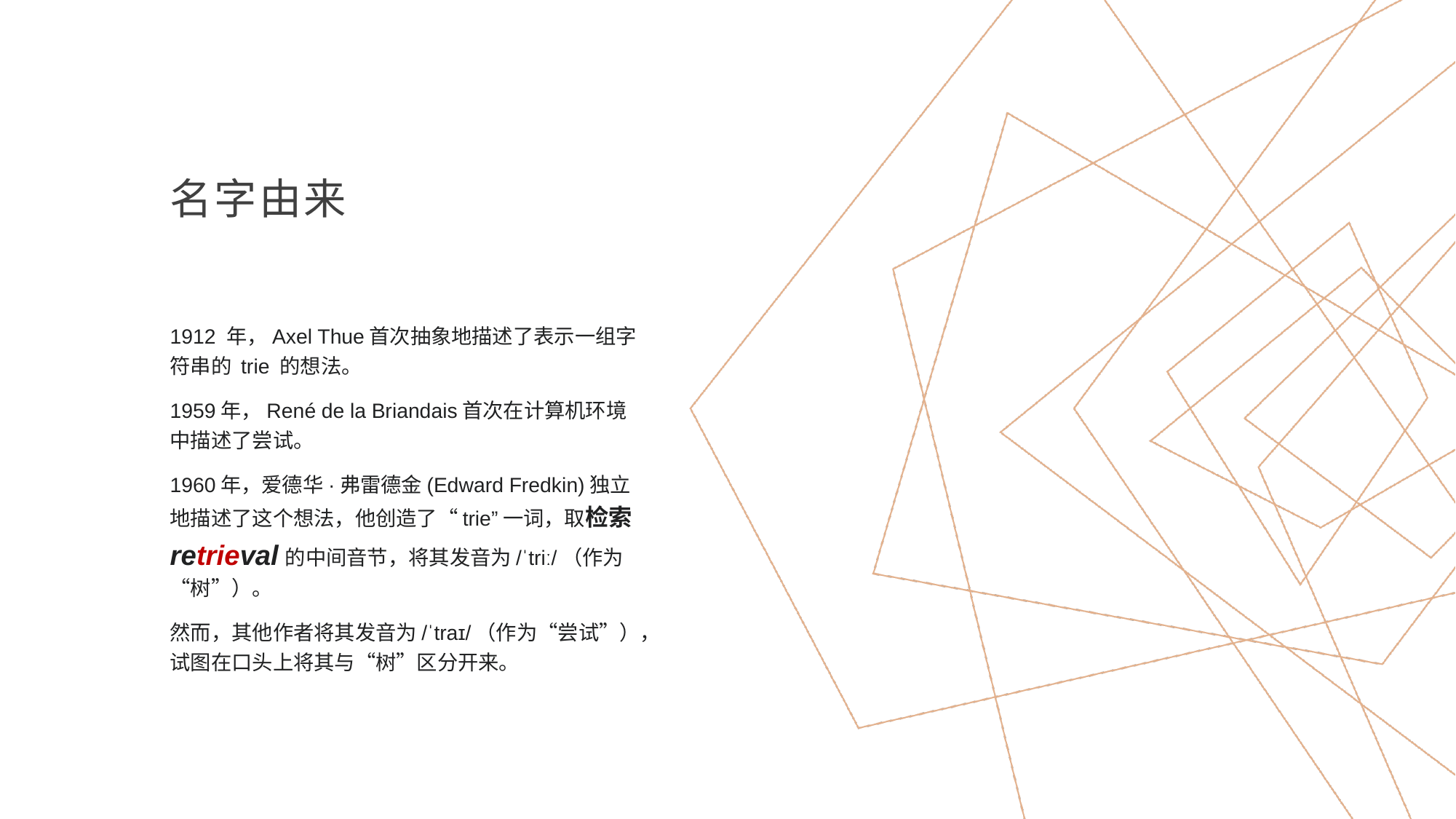

# 名字由来
1912 年，Axel Thue首次抽象地描述了表示一组字符串的 trie 的想法。
1959年，René de la Briandais首次在计算机环境中描述了尝试。
1960年，爱德华·弗雷德金(Edward Fredkin)独立地描述了这个想法，他创造了“trie”一词，取检索 retrieval的中间音节，将其发音为/ˈtriː/（作为“树”）。
然而，其他作者将其发音为/ˈtraɪ/（作为“尝试”），试图在口头上将其与“树”区分开来。